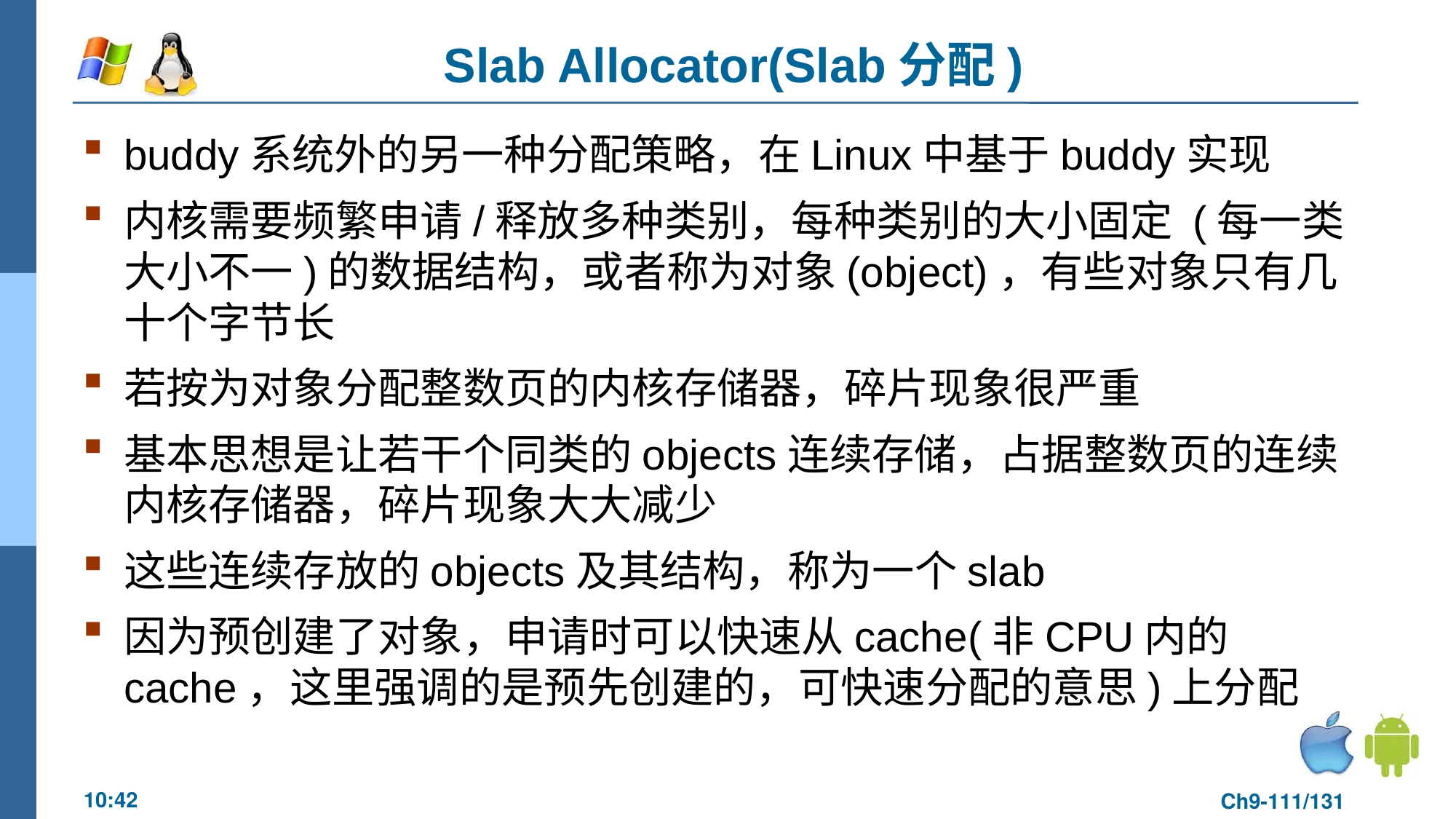

# Slab Allocator(Slab分配)
buddy系统外的另一种分配策略，在Linux中基于buddy实现
内核需要频繁申请/释放多种类别，每种类别的大小固定 (每一类大小不一)的数据结构，或者称为对象(object)，有些对象只有几十个字节长
若按为对象分配整数页的内核存储器，碎片现象很严重
基本思想是让若干个同类的objects连续存储，占据整数页的连续内核存储器，碎片现象大大减少
这些连续存放的objects及其结构，称为一个slab
因为预创建了对象，申请时可以快速从cache(非CPU内的cache，这里强调的是预先创建的，可快速分配的意思)上分配